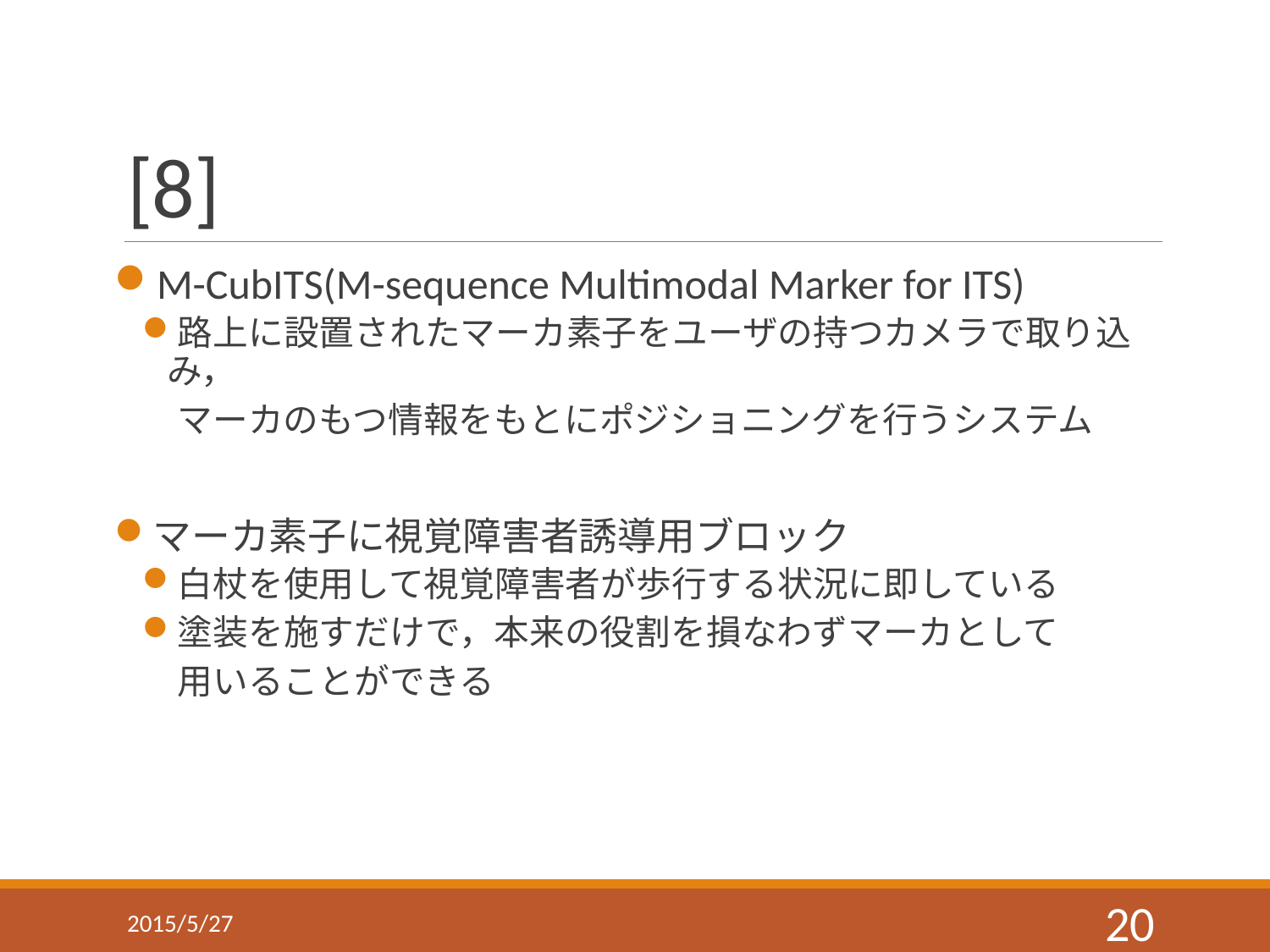

# [8]
M-CubITS(M-sequence Multimodal Marker for ITS)
路上に設置されたマーカ素子をユーザの持つカメラで取り込み，
　マーカのもつ情報をもとにポジショニングを行うシステム

マーカ素子に視覚障害者誘導用ブロック
白杖を使用して視覚障害者が歩行する状況に即している
塗装を施すだけで，本来の役割を損なわずマーカとして
　用いることができる

2015/5/27
20